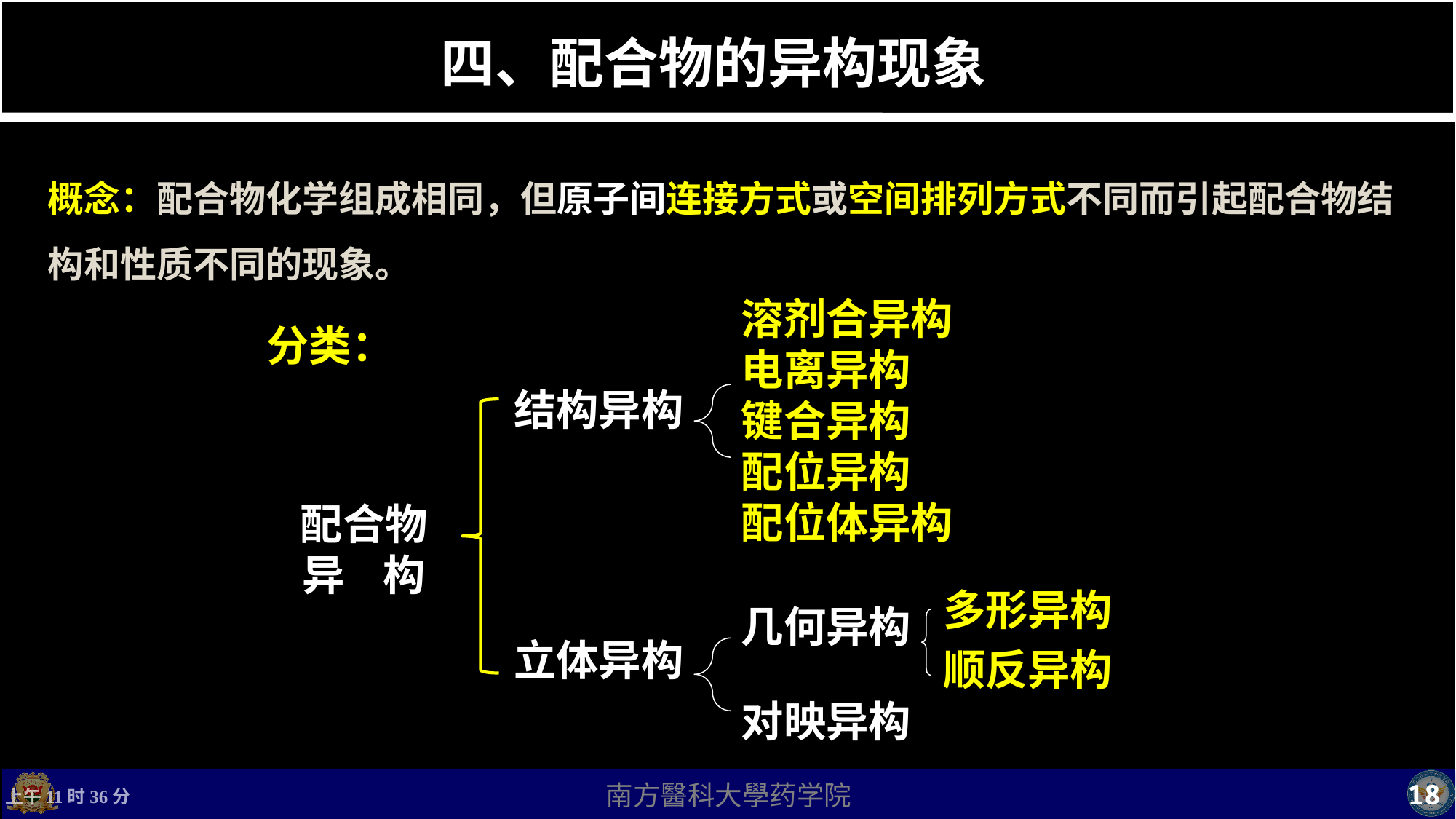

# 四、配合物的异构现象
概念：配合物化学组成相同，但原子间连接方式或空间排列方式不同而引起配合物结构和性质不同的现象。
溶剂合异构
电离异构
键合异构
配位异构
配位体异构
结构异构

配合物
异    构
多形异构
顺反异构
几何异构

立体异构

对映异构
分类：

上午11时36分
18